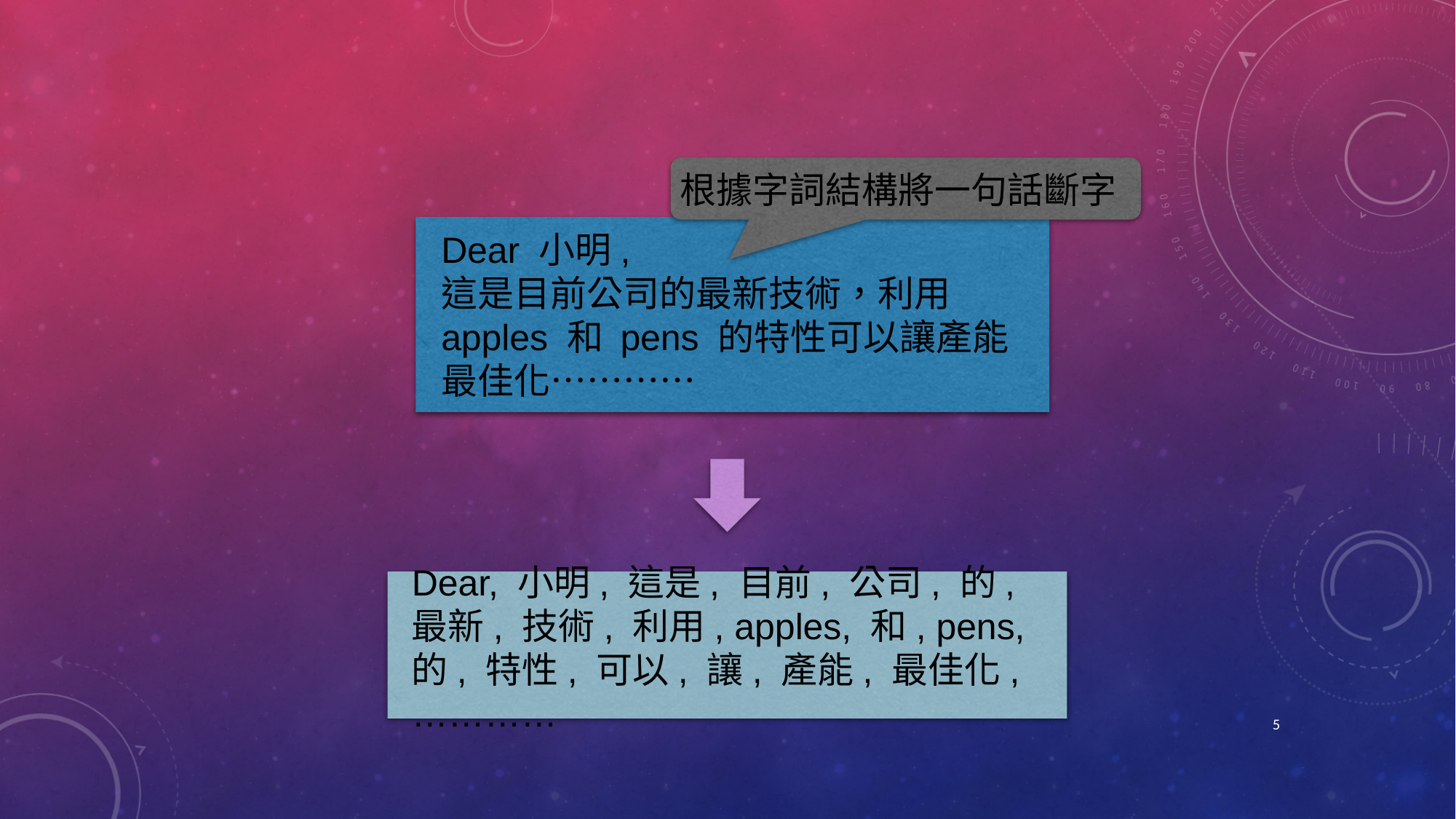

根據字詞結構將一句話斷字

Dear 小明,
這是目前公司的最新技術，利用 apples 和 pens 的特性可以讓產能最佳化…………

Dear, 小明, 這是, 目前, 公司, 的, 最新, 技術, 利用, apples, 和, pens, 的, 特性, 可以, 讓, 產能, 最佳化, …………
5